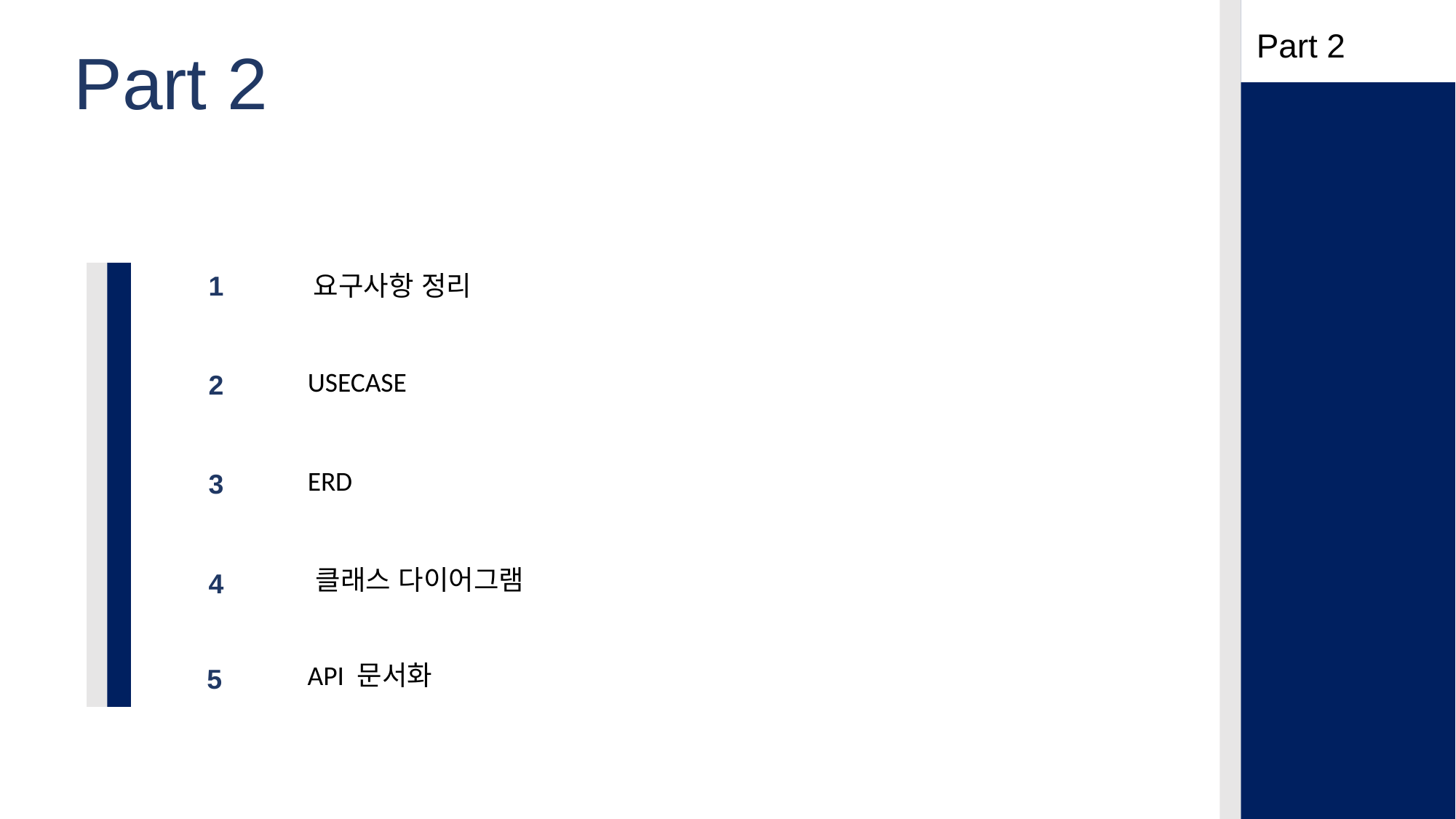

Part 2
Part 2

요구사항 정리
1
USECASE
2
ERD
3
클래스 다이어그램
4
API 문서화
5